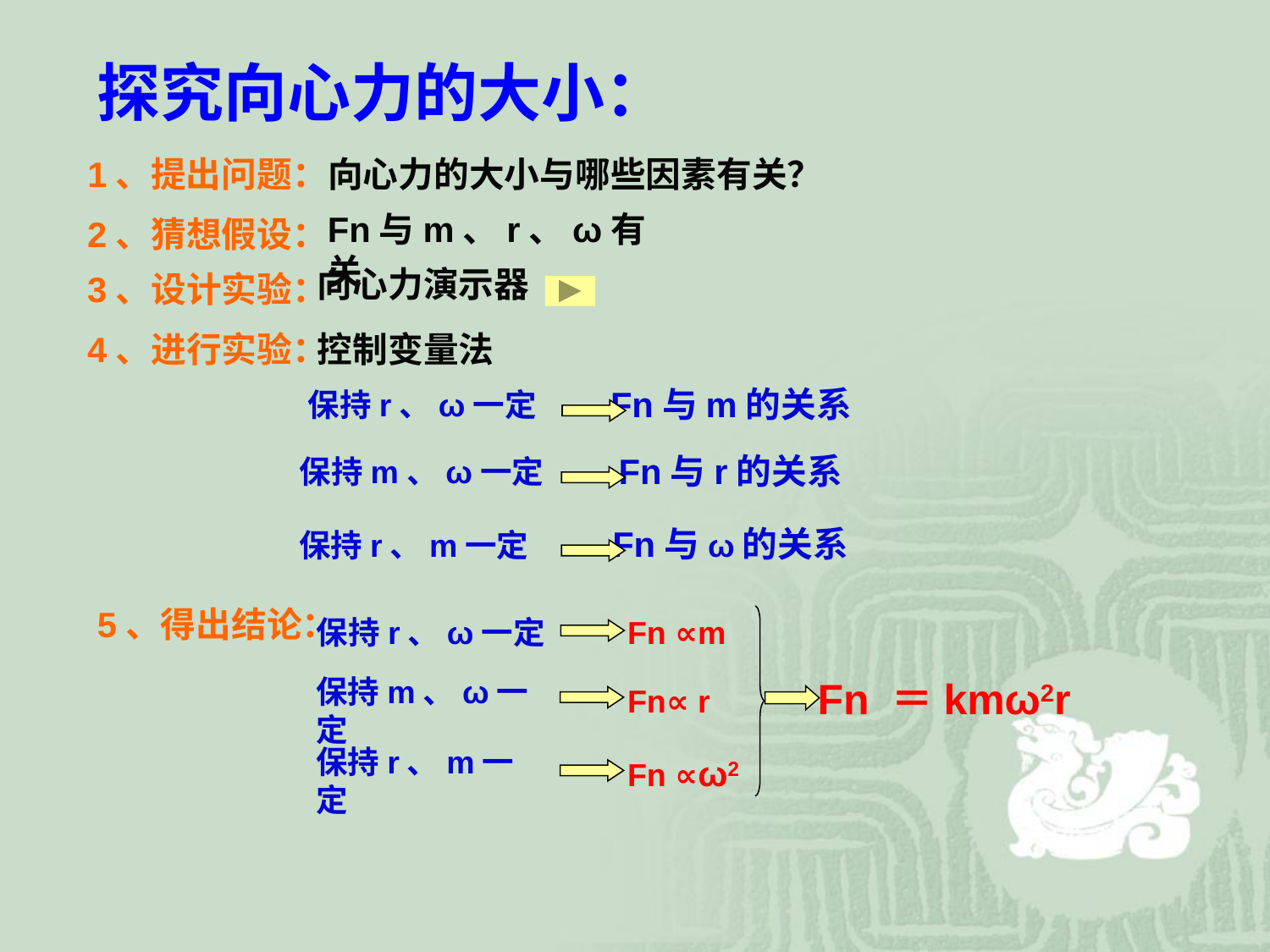

探究向心力的大小：
1、提出问题：向心力的大小与哪些因素有关？
Fn与m、r、ω有关
2、猜想假设：

向心力演示器

3、设计实验：
4、进行实验：
控制变量法
Fn与m的关系
保持r、ω一定

Fn与r的关系
保持m、ω一定

Fn与ω的关系
保持r、m一定

5、得出结论：
保持r、ω一定
Fn ∝m

Fn ＝kmω2r

保持m、ω一定
Fn∝ r

保持r、m一定
Fn ∝ω2